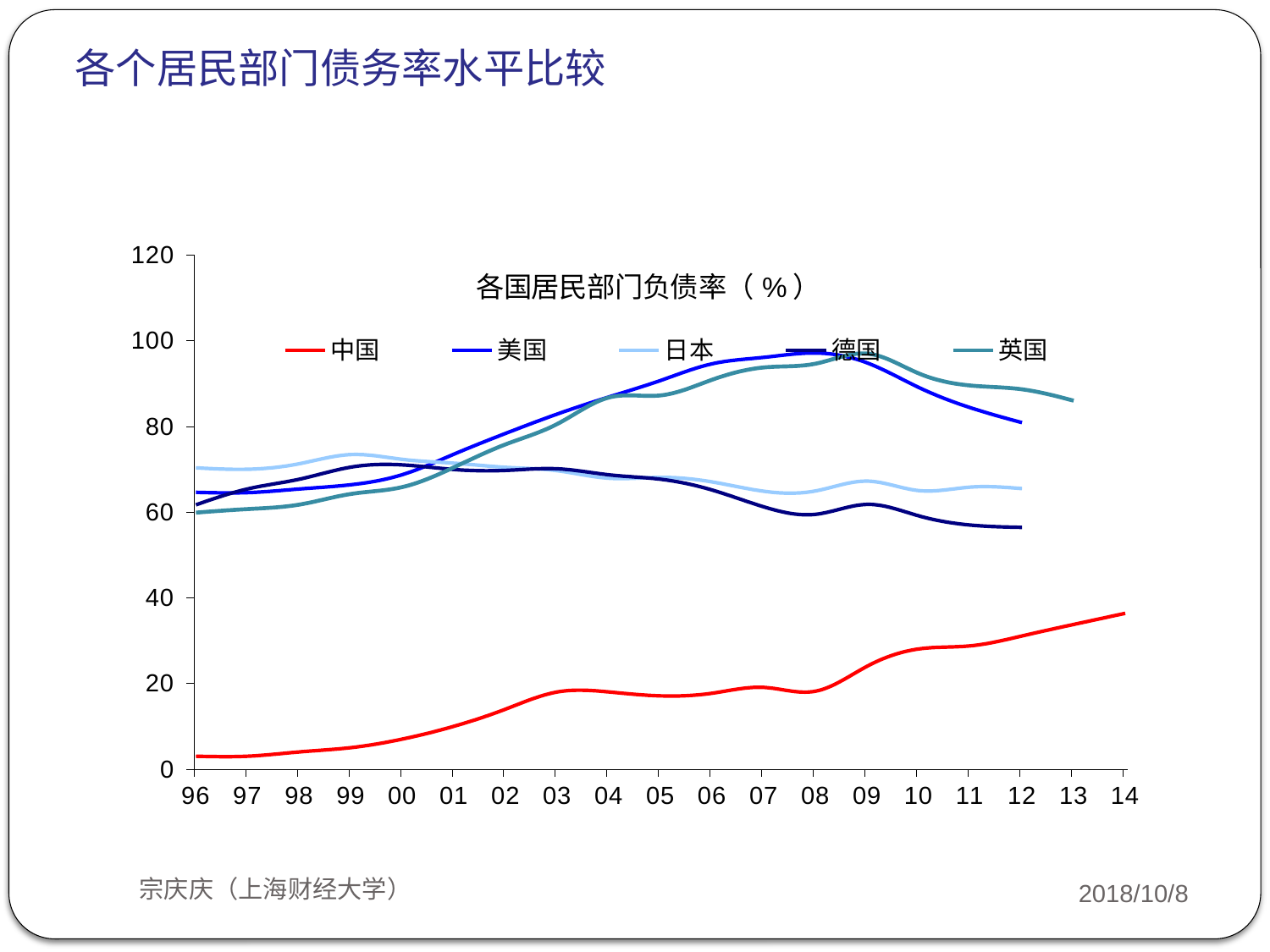

# 各个居民部门债务率水平比较

### Chart

| Category | 中国 | 美国 | 日本 | 德国 | 英国 |
|---|---|---|---|---|---|
| 35430 | 3.0 | 64.61223981054358 | 70.3289950204583 | 61.696480751502925 | 59.877491811061844 |
| 35795 | 3.0 | 64.53754541072452 | 69.99472284218048 | 65.40633400313459 | 60.703020096042195 |
| 36160 | 4.0 | 65.38775962337333 | 71.27907616639243 | 67.66355911516962 | 61.74143880497466 |
| 36525 | 5.0 | 66.38029913506874 | 73.42336115120675 | 70.49034586116083 | 64.22846440392192 |
| 36891 | 7.0 | 68.74291693814293 | 72.30239673635764 | 71.01674946770763 | 65.84671210498749 |
| 37256 | 10.0 | 73.53491241769578 | 71.41389697260291 | 69.93582352157583 | 70.46604321721033 |
| 37621 | 14.0 | 78.37975647586582 | 70.44596080914103 | 69.72687056946535 | 75.81945825661356 |
| 37986 | 18.0 | 82.89229771875011 | 69.65469711827946 | 70.10085473940592 | 80.57470443711809 |
| 38352 | 18.0 | 86.88235633747985 | 67.89708597126253 | 68.69508462766426 | 86.74815227323968 |
| 38691 | 17.08529480786459 | 90.71775156184633 | 68.10048759384246 | 67.6632199214908 | 87.23870471710906 |
| 39082 | 17.70431372113923 | 94.6160244990504 | 67.03637551387739 | 65.14254037319026 | 90.89950602895435 |
| 39447 | 19.064223621131063 | 96.11280273903304 | 64.86186856596576 | 61.21432925250288 | 93.76098952298378 |
| 39813 | 18.176505689941642 | 97.13315863851662 | 64.92880319658737 | 59.47525820752011 | 94.63729896126583 |
| 40178 | 24.000770190189986 | 94.83061640346405 | 67.22807954430404 | 61.791171753519 | 96.9970529179351 |
| 40543 | 28.04048339181217 | 89.09805305410596 | 65.01387689983335 | 59.120261468352844 | 92.36860427435164 |
| 40908 | 28.76166551117709 | 84.36505450035898 | 65.82681746312622 | 56.969100811381566 | 89.54692438601873 |
| 41274 | 31.07555407328129 | 80.87953303370371 | 65.47756058381383 | 56.42794283428491 | 88.65646883139966 |
| 41639 | 33.7580571376095 | None | None | None | 86.00379891216016 |
| 42004 | 36.35881425943003 | None | None | None | None |

宗庆庆（上海财经大学）
2018/10/8